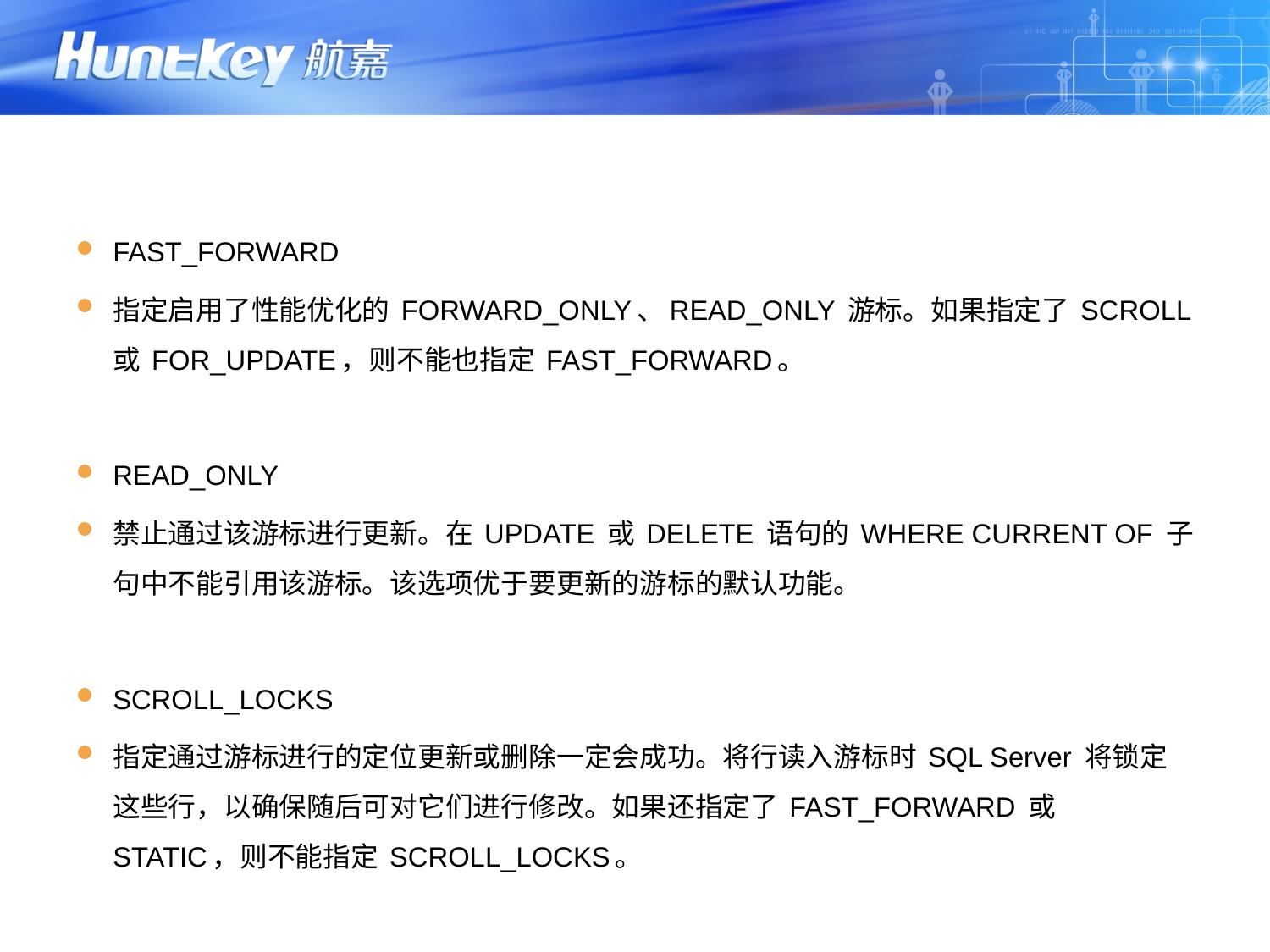

FAST_FORWARD
指定启用了性能优化的 FORWARD_ONLY、READ_ONLY 游标。如果指定了 SCROLL 或 FOR_UPDATE，则不能也指定 FAST_FORWARD。

READ_ONLY
禁止通过该游标进行更新。在 UPDATE 或 DELETE 语句的 WHERE CURRENT OF 子句中不能引用该游标。该选项优于要更新的游标的默认功能。

SCROLL_LOCKS
指定通过游标进行的定位更新或删除一定会成功。将行读入游标时 SQL Server 将锁定这些行，以确保随后可对它们进行修改。如果还指定了 FAST_FORWARD 或 STATIC，则不能指定 SCROLL_LOCKS。